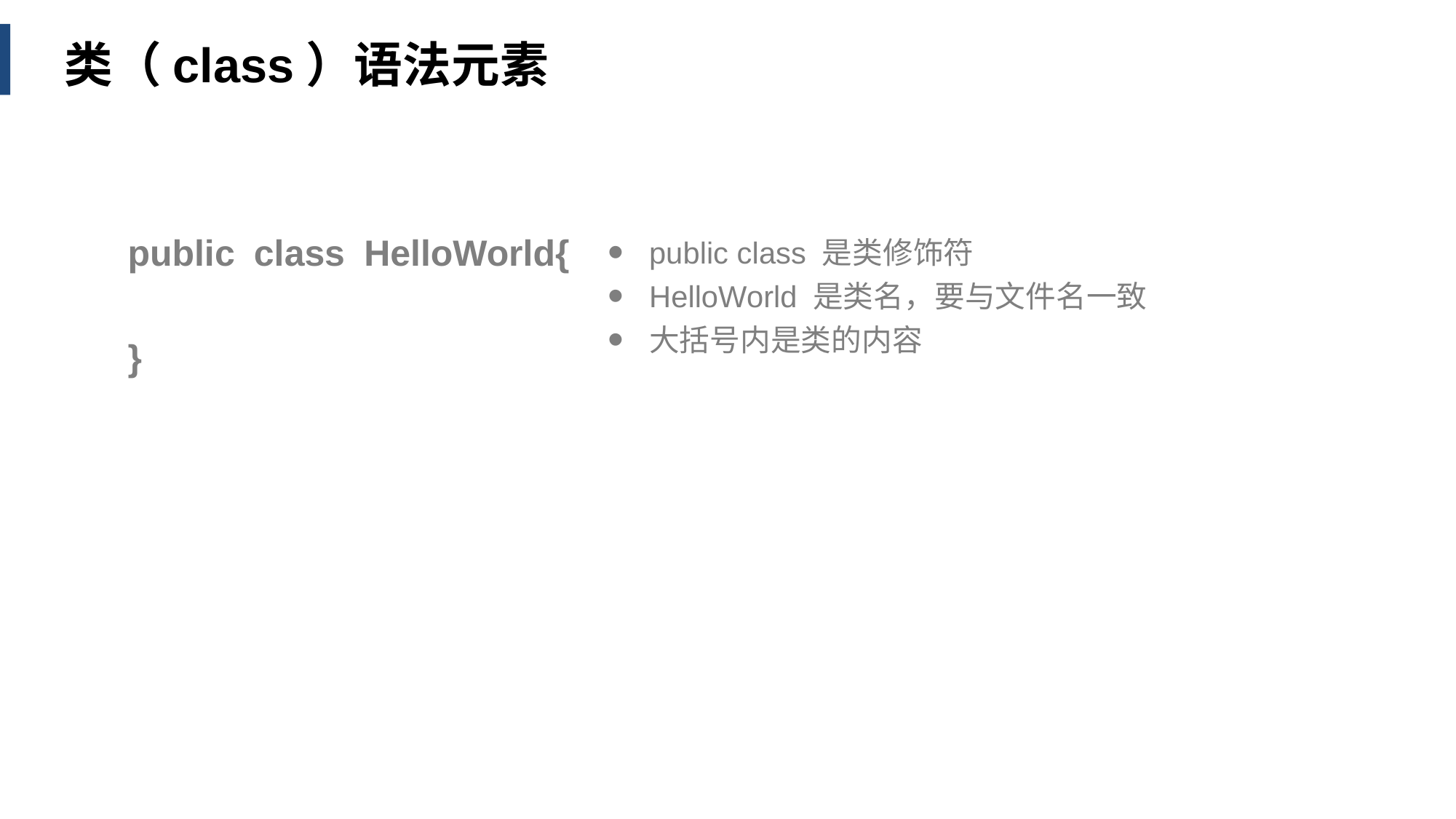

类（class）语法元素
public class HelloWorld{
}
public class 是类修饰符
HelloWorld 是类名，要与文件名一致
大括号内是类的内容